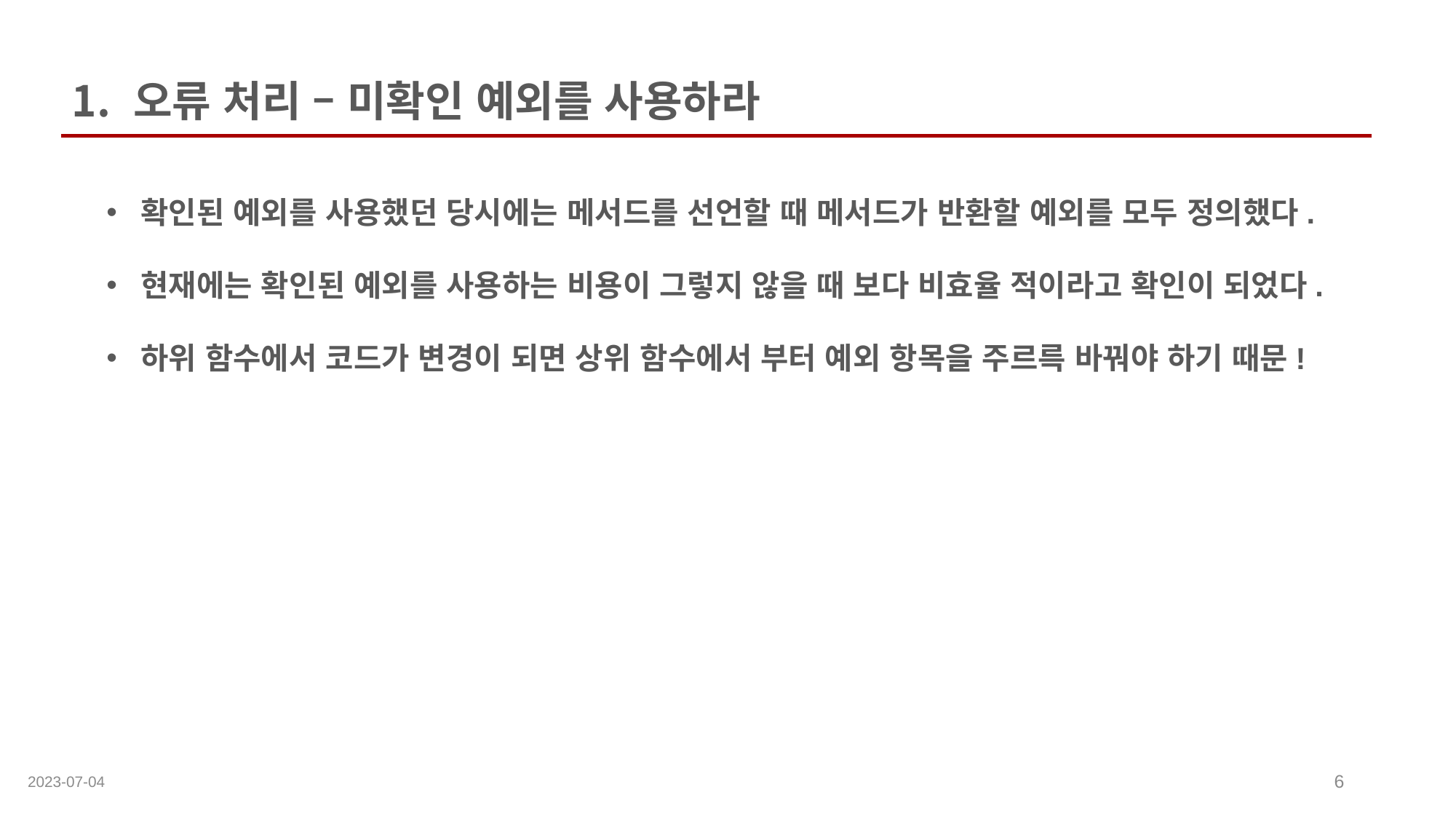

오류 처리 – 미확인 예외를 사용하라
확인된 예외를 사용했던 당시에는 메서드를 선언할 때 메서드가 반환할 예외를 모두 정의했다.

현재에는 확인된 예외를 사용하는 비용이 그렇지 않을 때 보다 비효율 적이라고 확인이 되었다.

하위 함수에서 코드가 변경이 되면 상위 함수에서 부터 예외 항목을 주르륵 바꿔야 하기 때문!
2023-07-04
6